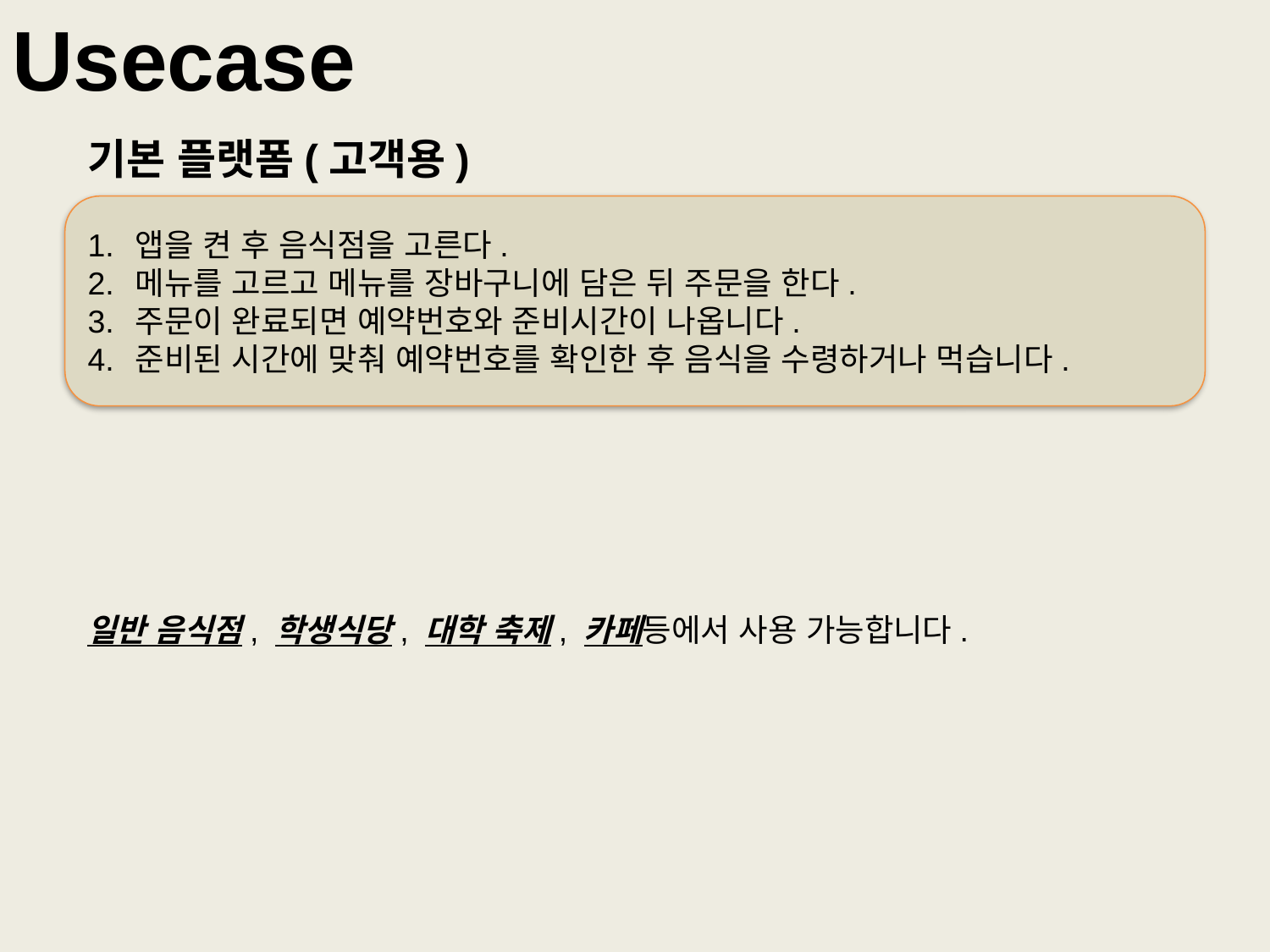

Usecase
기본 플랫폼(고객용)
앱을 켠 후 음식점을 고른다.
메뉴를 고르고 메뉴를 장바구니에 담은 뒤 주문을 한다.
주문이 완료되면 예약번호와 준비시간이 나옵니다.
준비된 시간에 맞춰 예약번호를 확인한 후 음식을 수령하거나 먹습니다.

일반 음식점, 학생식당, 대학 축제, 카페등에서 사용 가능합니다.